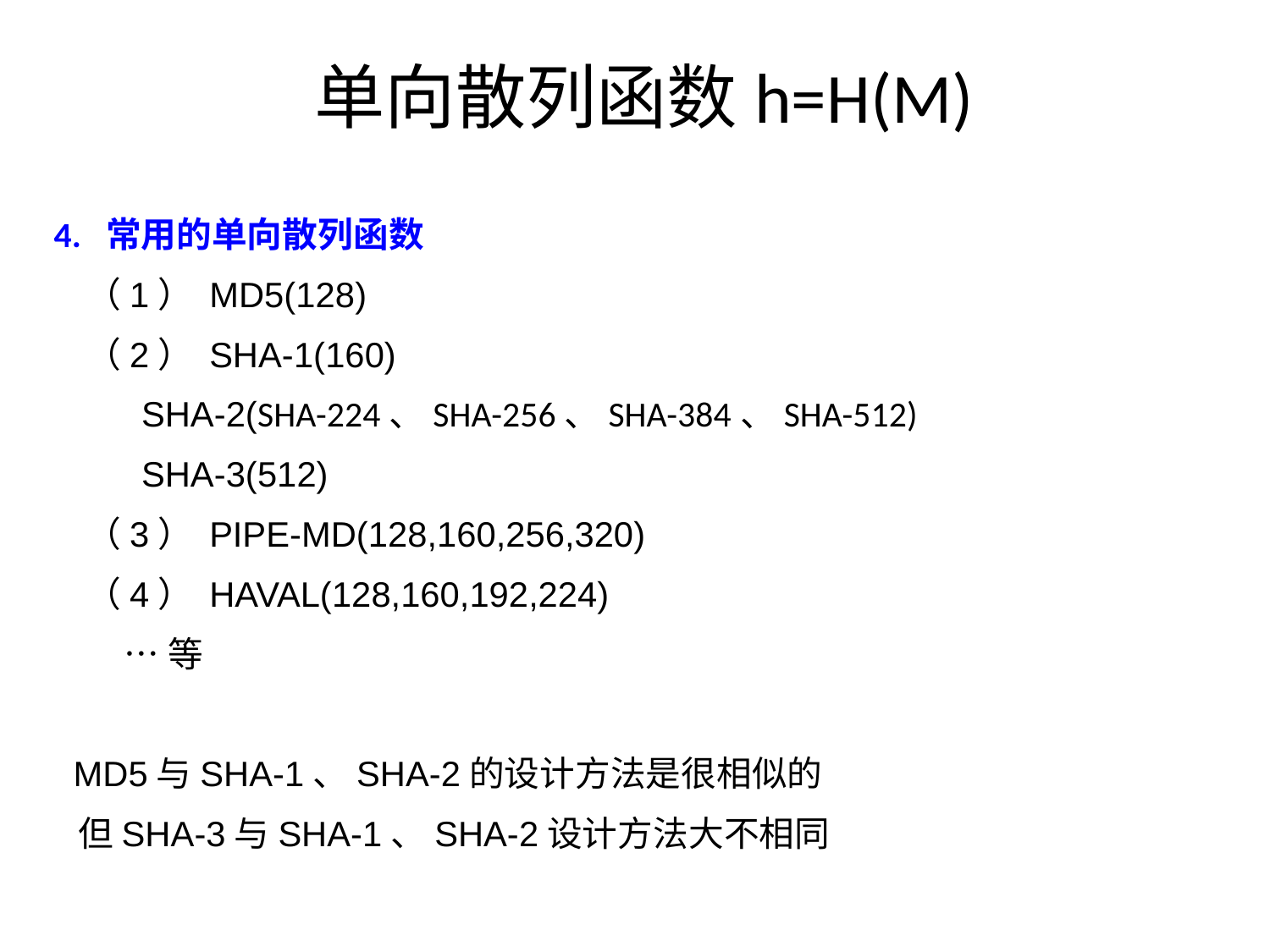

# 单向散列函数h=H(M)
4.  常用的单向散列函数
   （1） MD5(128)
   （2） SHA-1(160)
         SHA-2(SHA-224、SHA-256、SHA-384、SHA-512)
         SHA-3(512)
   （3） PIPE-MD(128,160,256,320)
   （4） HAVAL(128,160,192,224)
         …等

  MD5与SHA-1、SHA-2的设计方法是很相似的
  但SHA-3与SHA-1、SHA-2设计方法大不相同